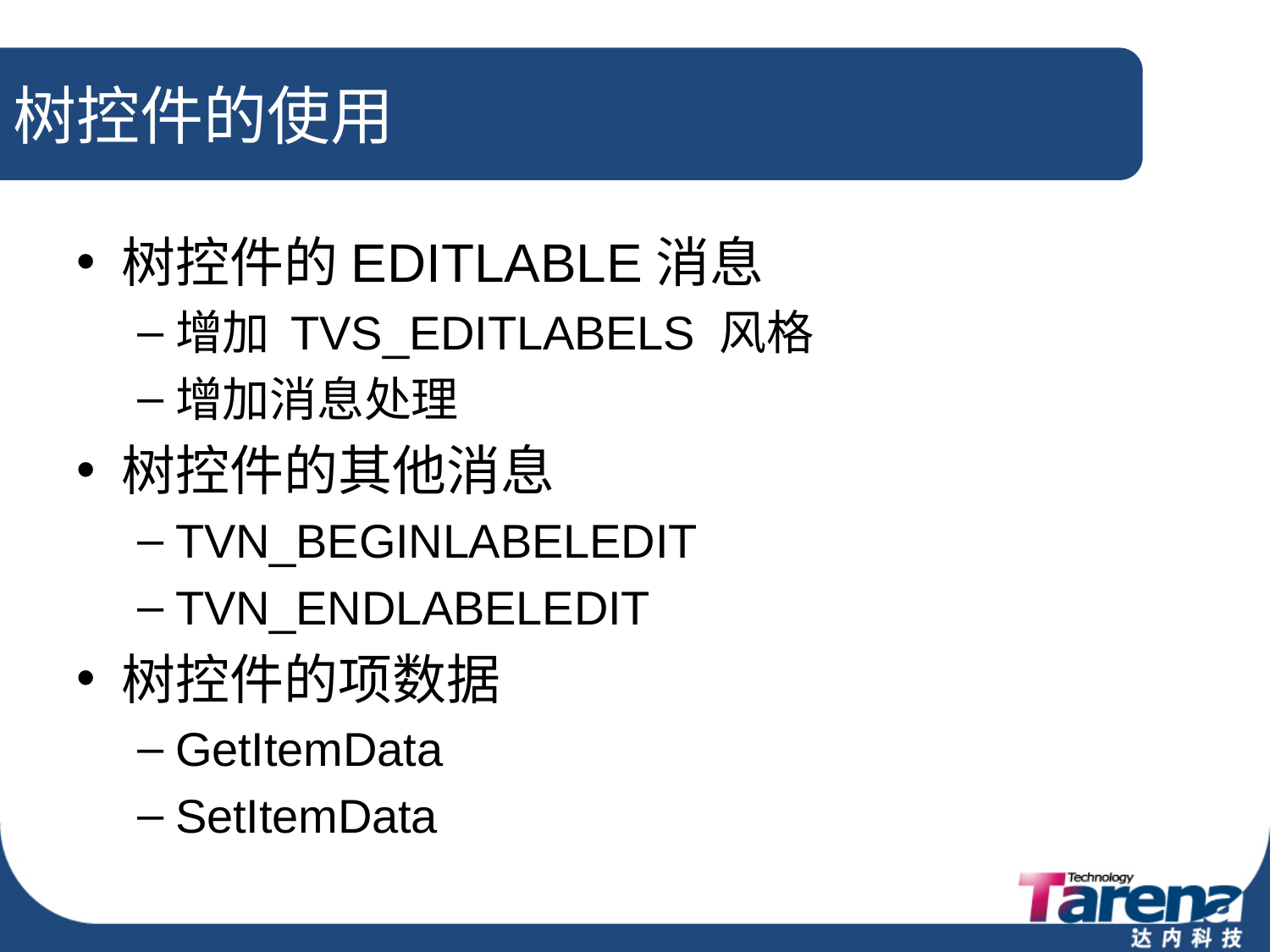

# 树控件的使用
树控件的EDITLABLE消息
增加 TVS_EDITLABELS 风格
增加消息处理
树控件的其他消息
TVN_BEGINLABELEDIT
TVN_ENDLABELEDIT
树控件的项数据
GetItemData
SetItemData